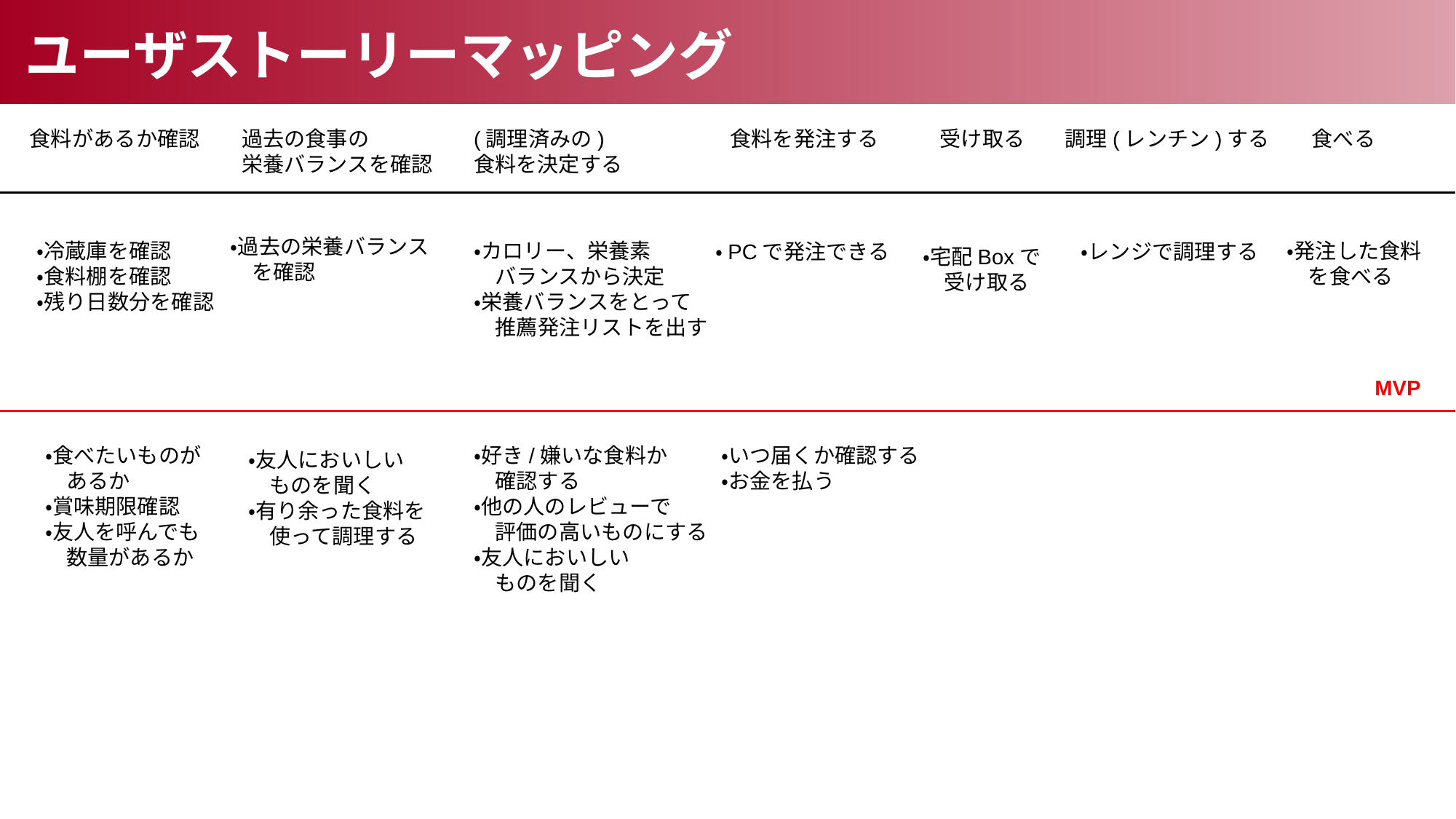

ユーザストーリーマッピング
受け取る
調理(レンチン)する
食べる
(調理済みの)
食料を決定する
食料を発注する
食料があるか確認
過去の食事の
栄養バランスを確認
・過去の栄養バランス
　を確認
・冷蔵庫を確認
・食料棚を確認
・残り日数分を確認
・発注した食料
　を食べる
・カロリー、栄養素
　バランスから決定
・栄養バランスをとって
　推薦発注リストを出す
・レンジで調理する
・PCで発注できる
・宅配Boxで
　受け取る
MVP
・食べたいものが
　あるか
・賞味期限確認
・友人を呼んでも
　数量があるか
・好き/嫌いな食料か
　確認する
・他の人のレビューで
　評価の高いものにする
・友人においしい
　ものを聞く
・いつ届くか確認する
・お金を払う
・友人においしい
　ものを聞く
・有り余った食料を
　使って調理する